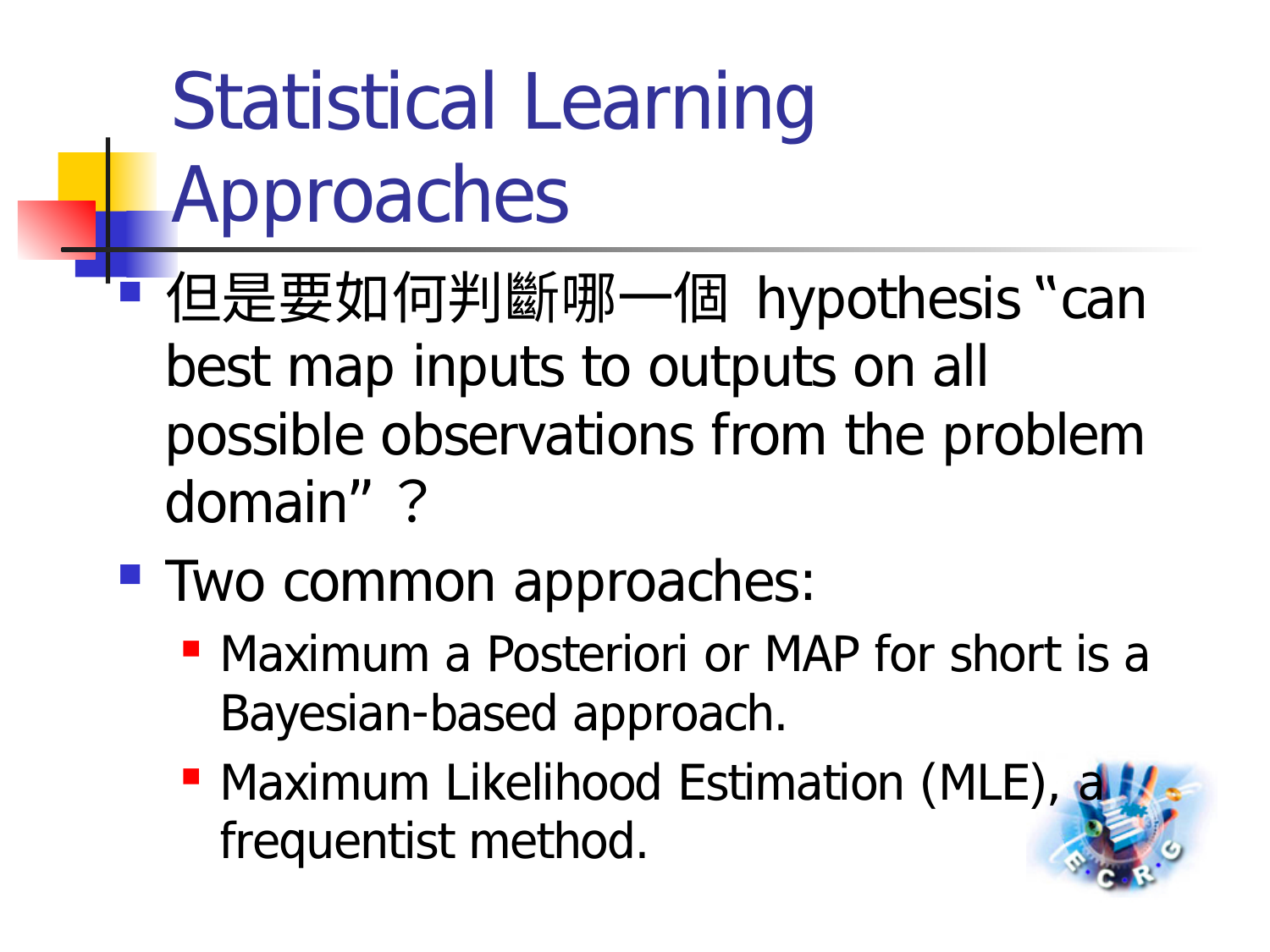

# Statistical Learning Approaches
但是要如何判斷哪一個 hypothesis “can best map inputs to outputs on all possible observations from the problem domain”？
Two common approaches:
Maximum a Posteriori or MAP for short is a Bayesian-based approach.
Maximum Likelihood Estimation (MLE), a frequentist method.